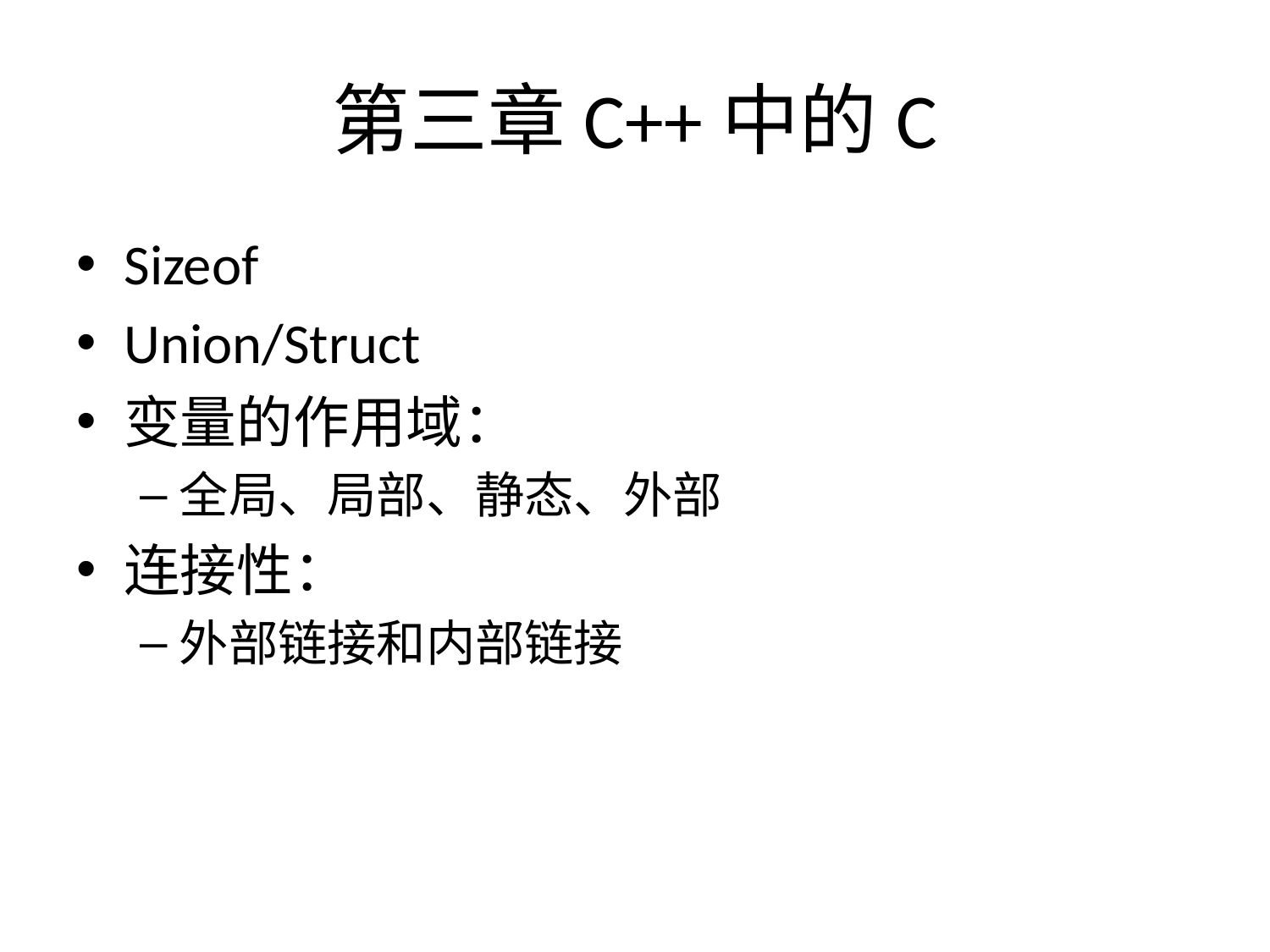

# 第三章C++中的C
Sizeof
Union/Struct
变量的作用域：
全局、局部、静态、外部
连接性：
外部链接和内部链接